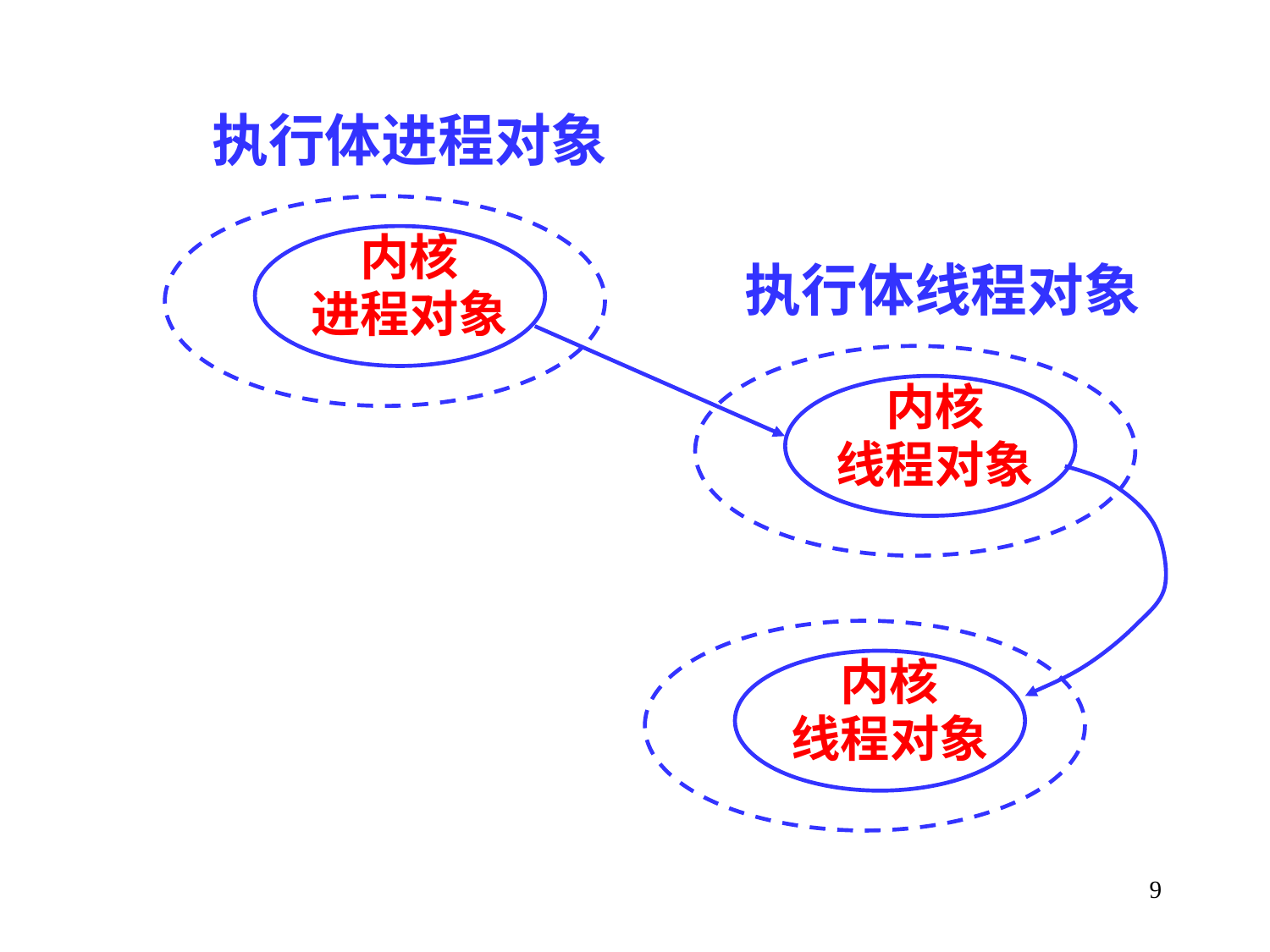

执行体进程对象

内核
进程对象
执行体线程对象

内核
线程对象

内核
线程对象
9